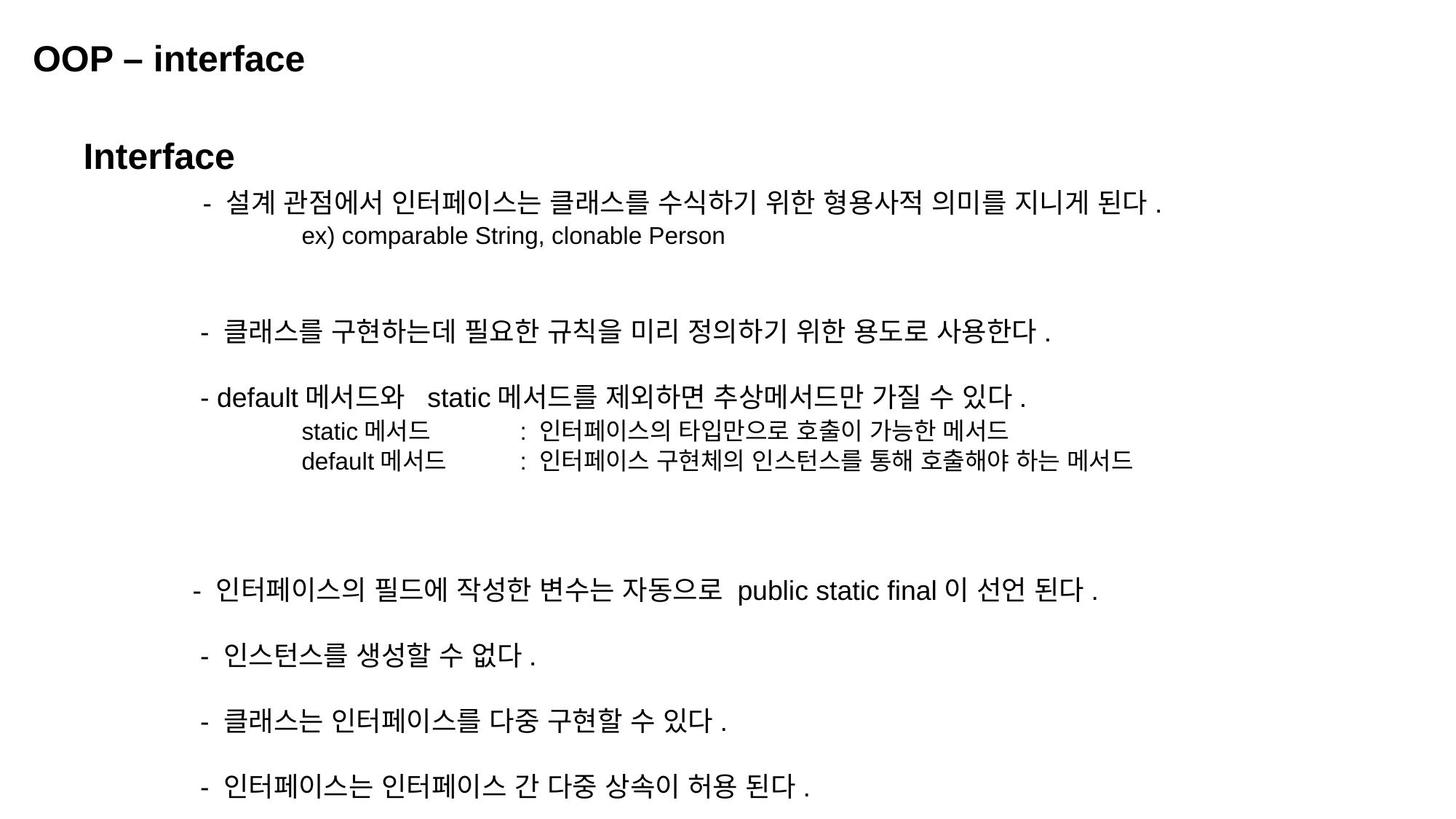

OOP – interface
Interface
	 - 설계 관점에서 인터페이스는 클래스를 수식하기 위한 형용사적 의미를 지니게 된다.
		ex) comparable String, clonable Person
	 - 클래스를 구현하는데 필요한 규칙을 미리 정의하기 위한 용도로 사용한다.

	 - default메서드와  static메서드를 제외하면 추상메서드만 가질 수 있다.
		static메서드 	: 인터페이스의 타입만으로 호출이 가능한 메서드
		default메서드 	: 인터페이스 구현체의 인스턴스를 통해 호출해야 하는 메서드

	- 인터페이스의 필드에 작성한 변수는 자동으로 public static final이 선언 된다.
	 - 인스턴스를 생성할 수 없다.
	 - 클래스는 인터페이스를 다중 구현할 수 있다.
	 - 인터페이스는 인터페이스 간 다중 상속이 허용 된다.